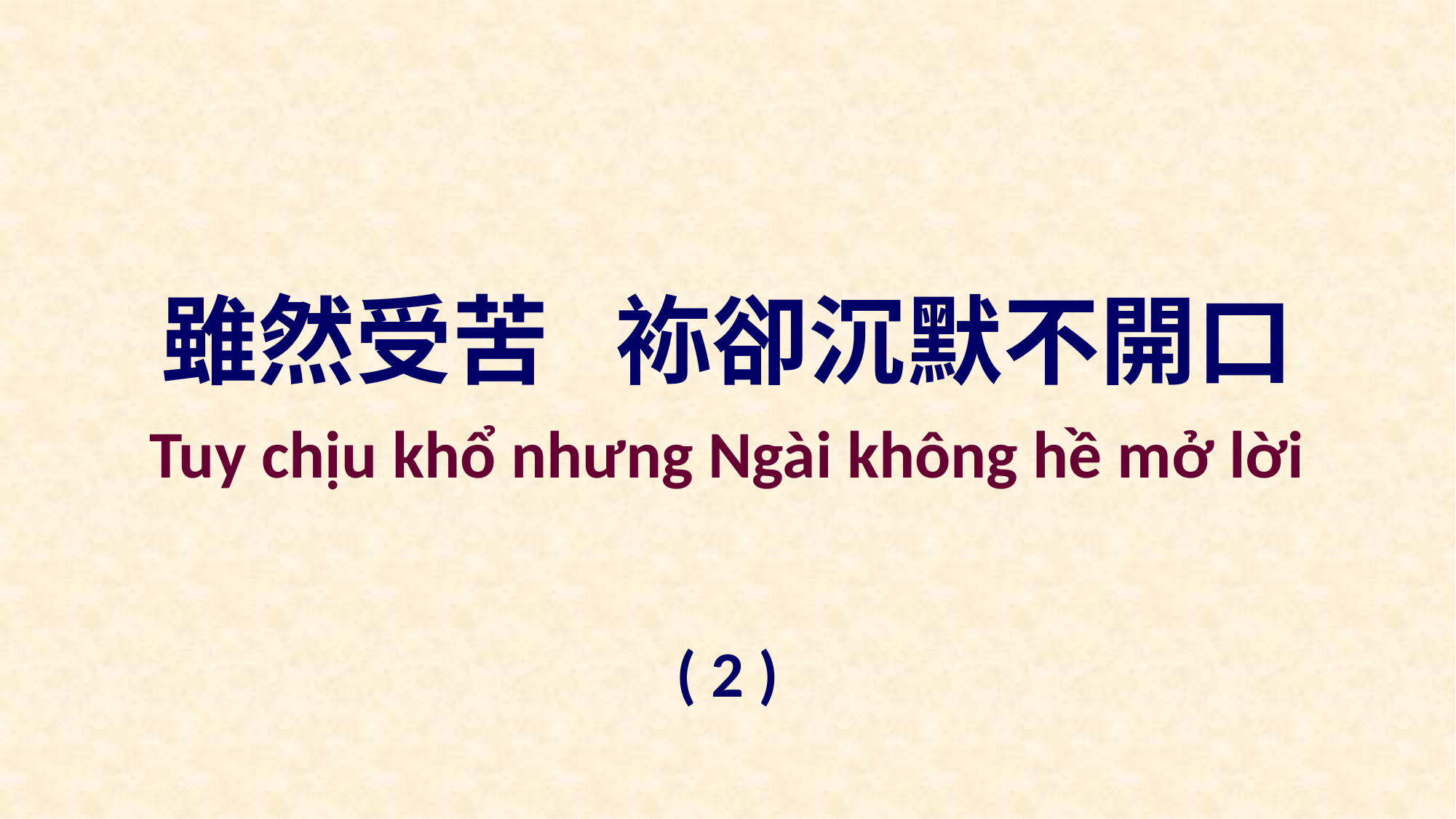

雖然受苦   袮卻沉默不開口
Tuy chịu khổ nhưng Ngài không hề mở lời
( 2 )